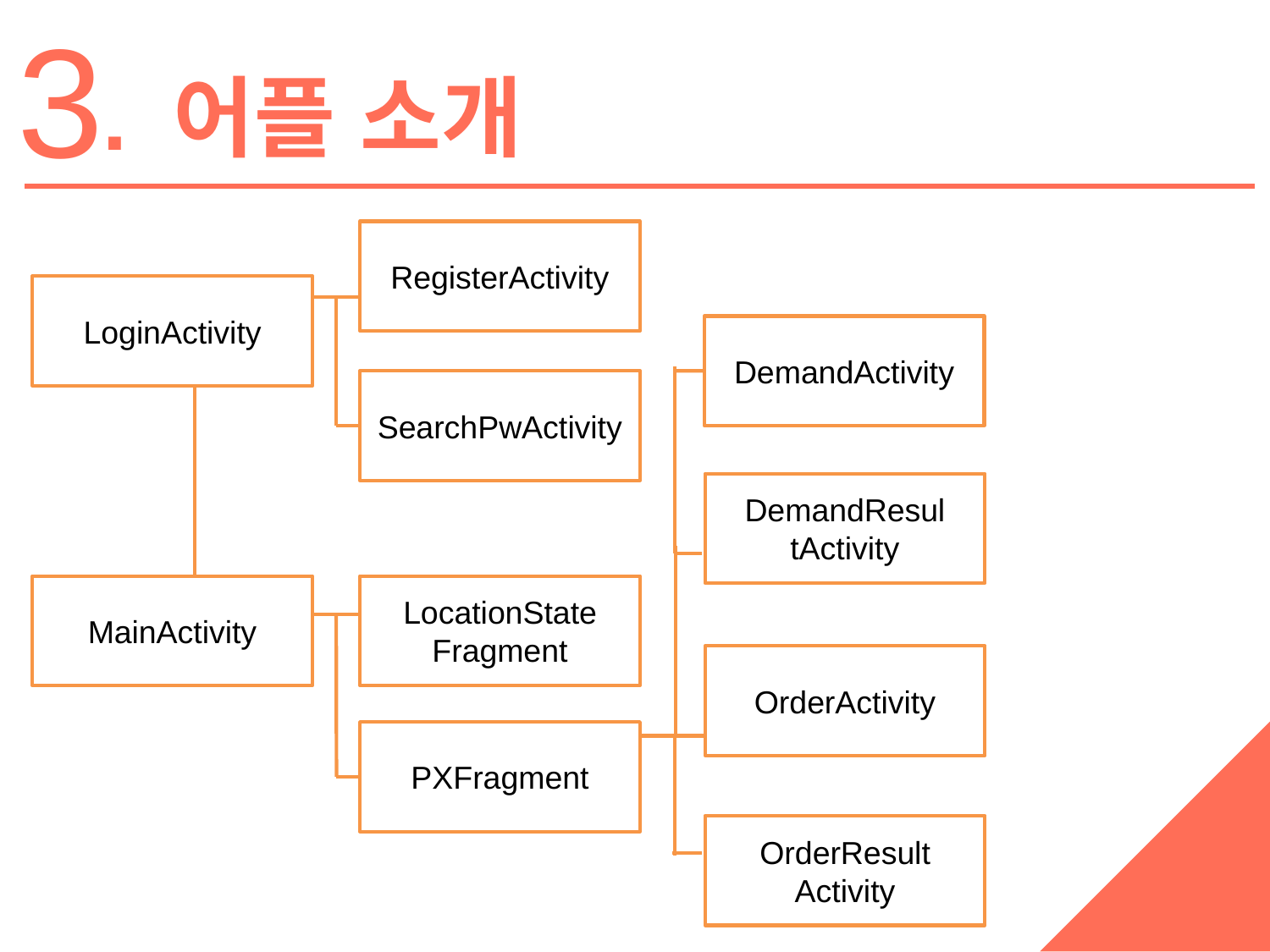

3
 . 어플 소개
RegisterActivity
LoginActivity
DemandActivity
SearchPwActivity
DemandResul
tActivity
MainActivity
LocationState
Fragment
OrderActivity

PXFragment
OrderResult
Activity